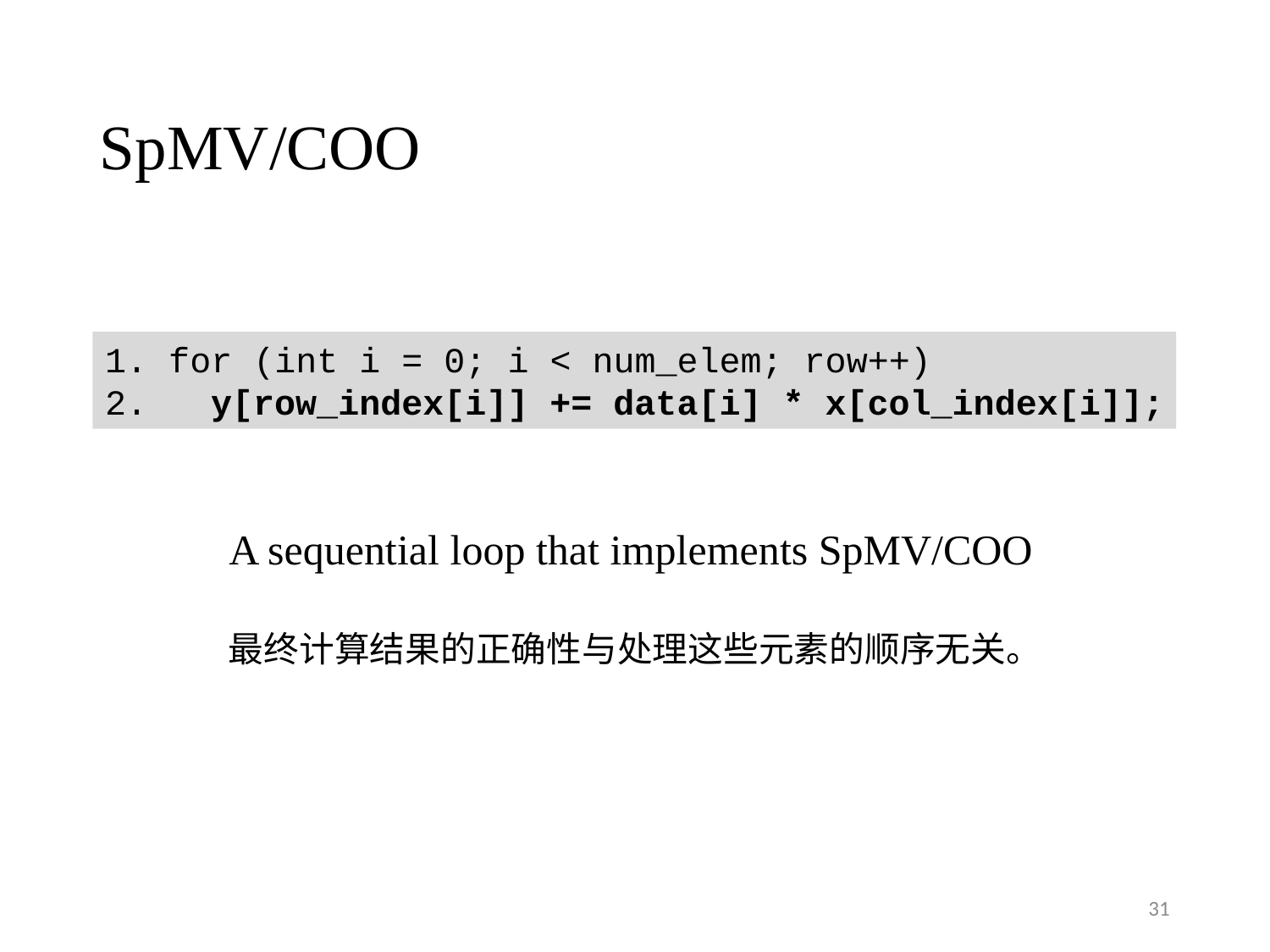

31

SpMV/COO
1. for (int i = 0; i < num_elem; row++)
2.   y[row_index[i]] += data[i] * x[col_index[i]];
A sequential loop that implements SpMV/COO
最终计算结果的正确性与处理这些元素的顺序无关。